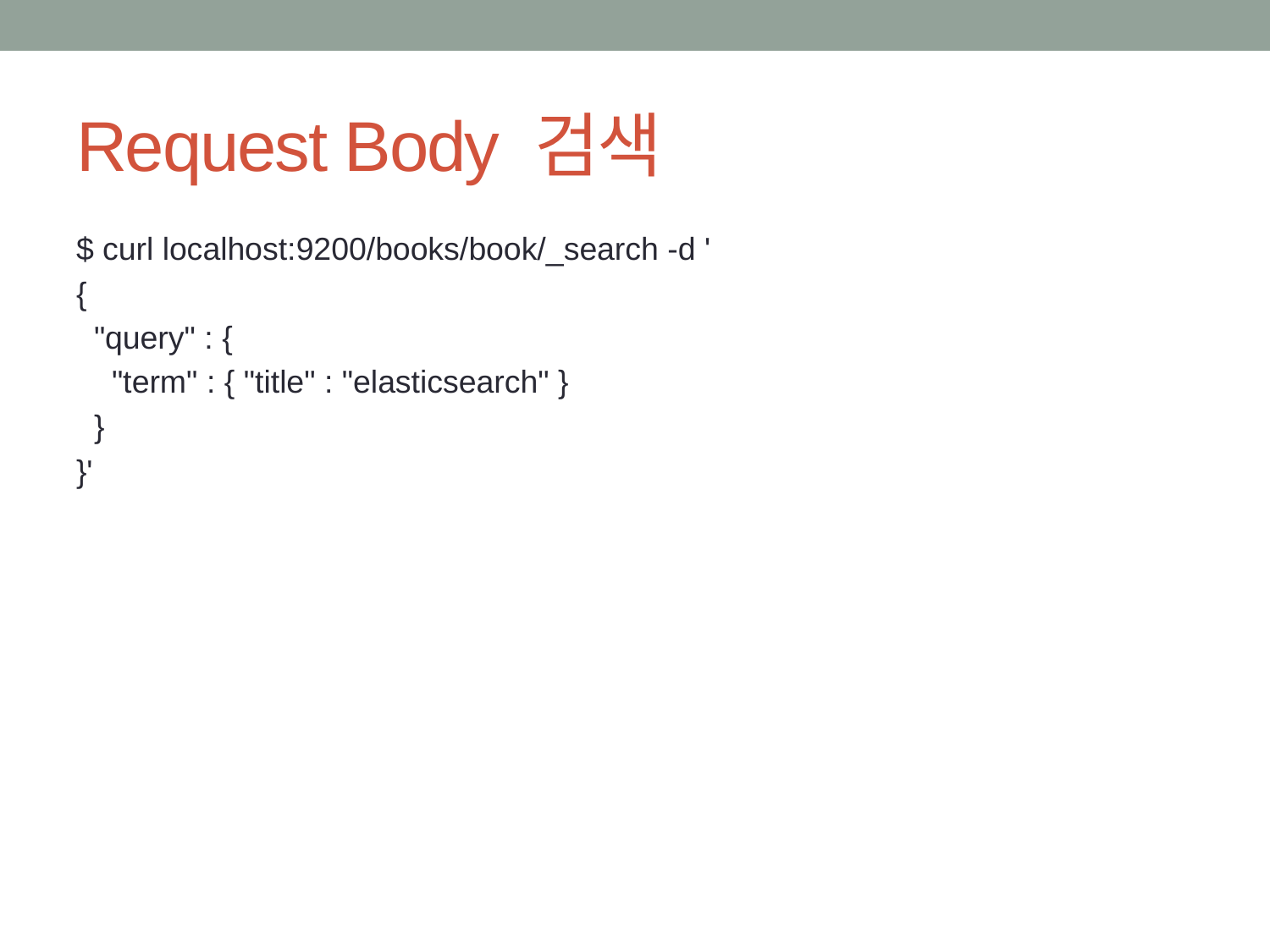

# Request Body 검색
$ curl localhost:9200/books/book/_search -d '
{
  "query" : {
    "term" : { "title" : "elasticsearch" }
  }
}'